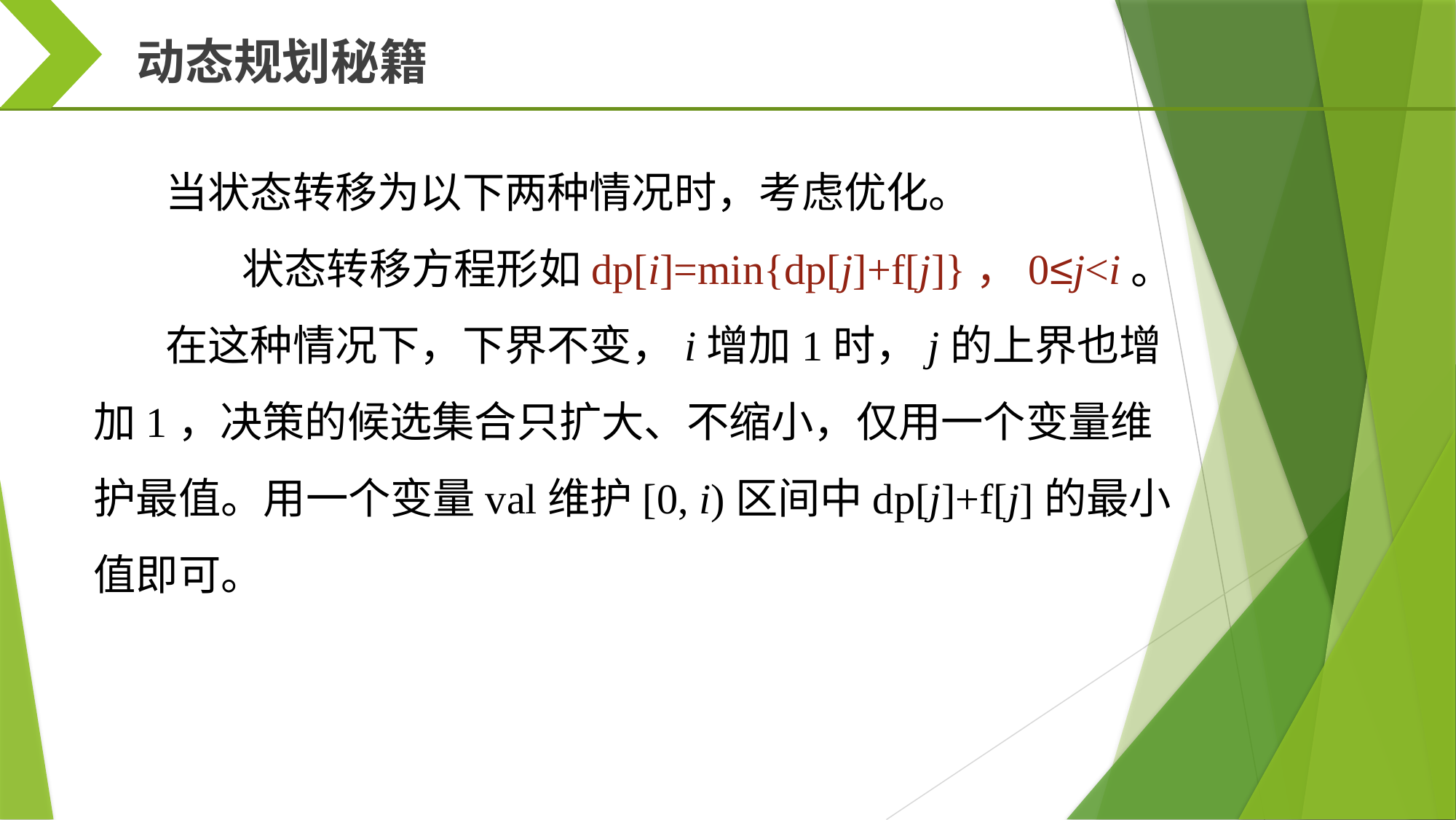

动态规划秘籍
当状态转移为以下两种情况时，考虑优化。
       状态转移方程形如dp[i]=min{dp[j]+f[j]}，0≤j<i。
在这种情况下，下界不变，i增加1时，j的上界也增加1，决策的候选集合只扩大、不缩小，仅用一个变量维护最值。用一个变量val维护[0, i)区间中dp[j]+f[j]的最小值即可。